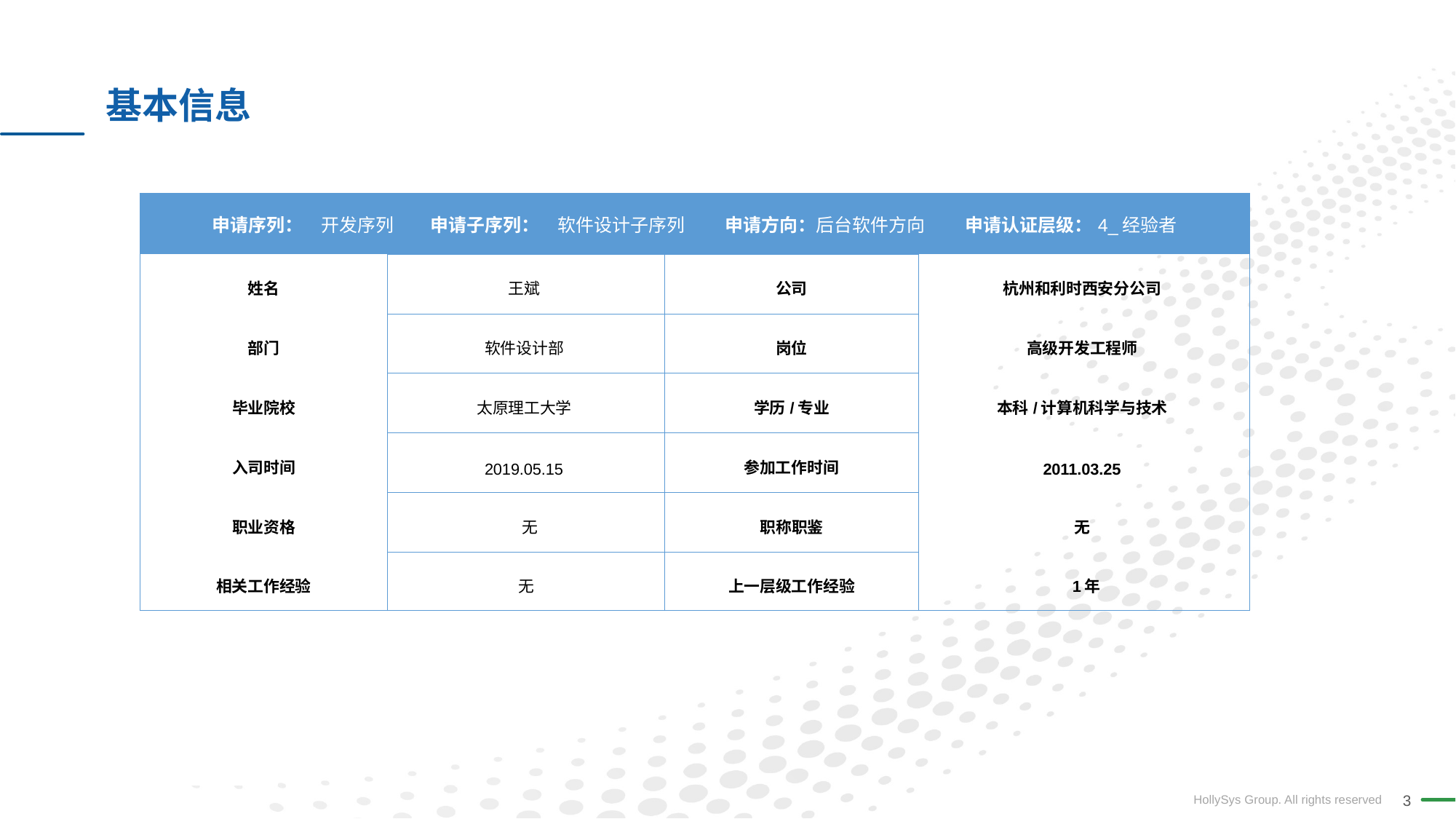

# 基本信息
| 申请序列：　开发序列　　申请子序列：　软件设计子序列 申请方向：后台软件方向 申请认证层级：4\_经验者 |  |  |  |
| --- | --- | --- | --- |
| 姓名 | 王斌 | 公司 | 杭州和利时西安分公司 |
| 部门 | 软件设计部 | 岗位 | 高级开发工程师 |
| 毕业院校 | 太原理工大学 | 学历/专业 | 本科/计算机科学与技术 |
| 入司时间 | 2019.05.15 | 参加工作时间 | 2011.03.25 |
| 职业资格 | 无 | 职称职鉴 | 无 |
| 相关工作经验 | 无 | 上一层级工作经验 | 1年 |